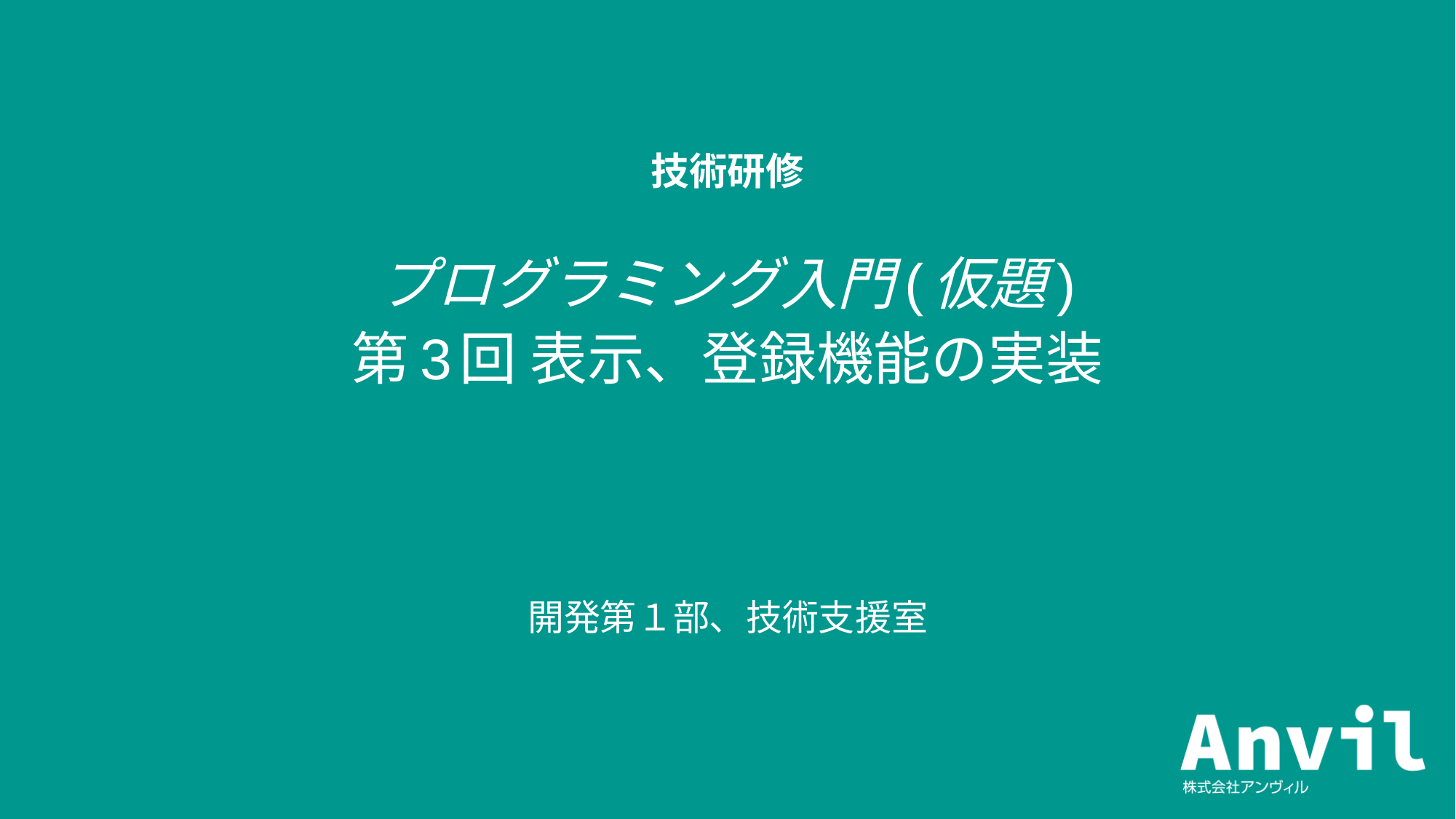

# 技術研修 プログラミング入門(仮題) 第3回 表示、登録機能の実装
開発第１部、技術支援室